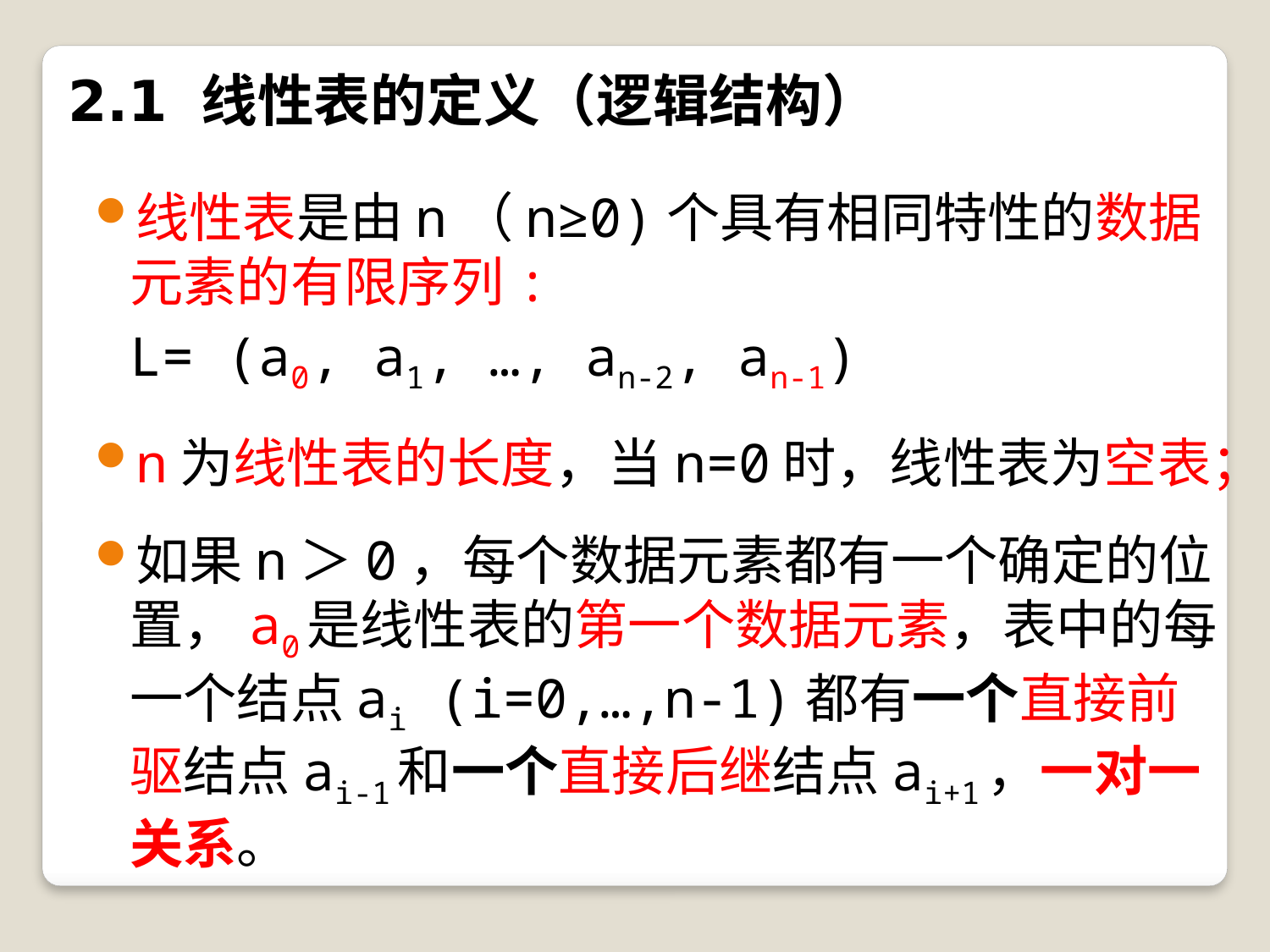

# 2.1 线性表的定义（逻辑结构）

线性表是由n（n≥0)个具有相同特性的数据元素的有限序列:
		L= (a0, a1, …, an-2, an-1)
n为线性表的长度，当n=0时，线性表为空表；
如果n＞0，每个数据元素都有一个确定的位置，a0是线性表的第一个数据元素，表中的每一个结点ai (i=0,…,n-1)都有一个直接前驱结点ai-1和一个直接后继结点ai+1，一对一关系。